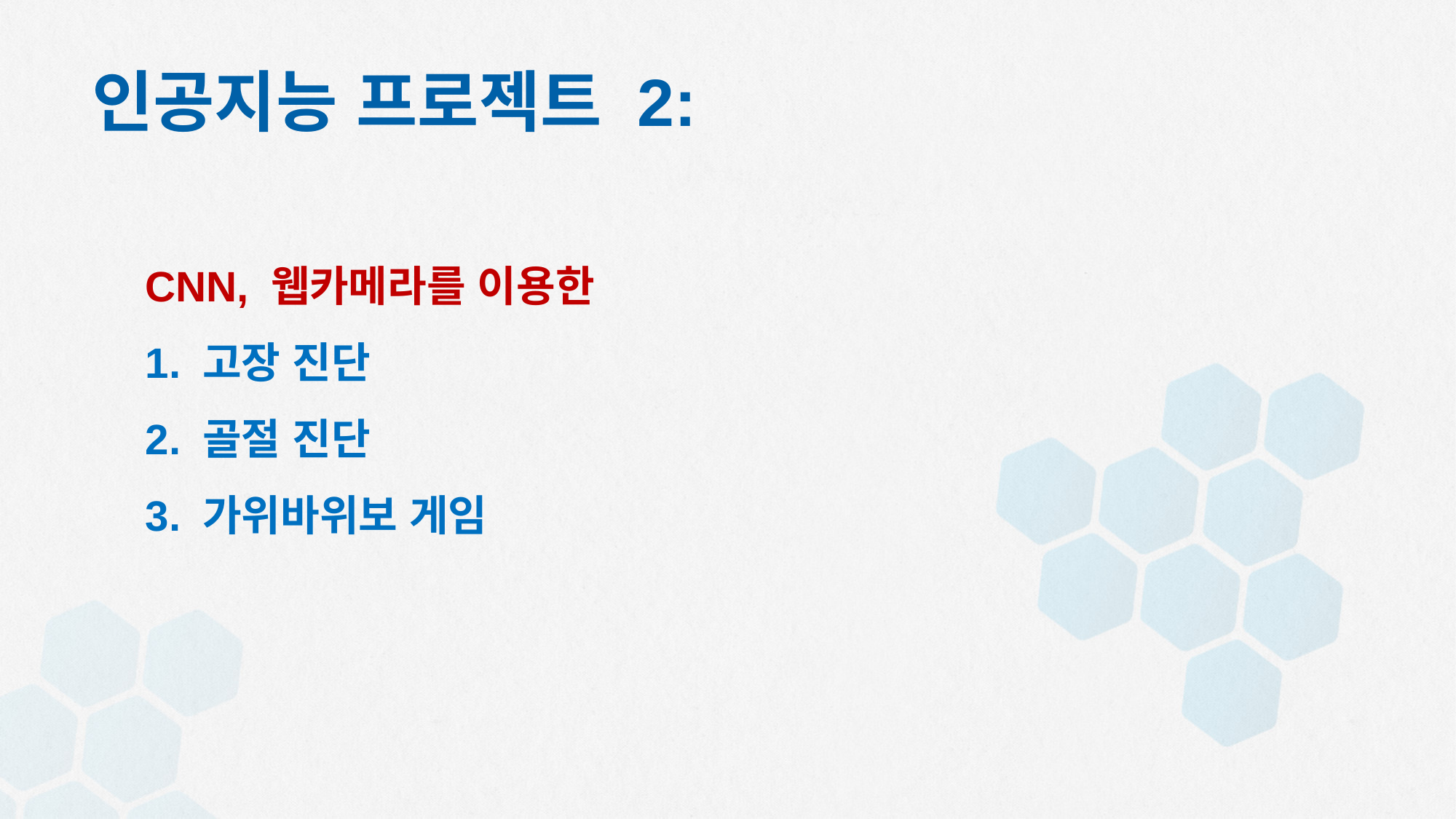

인공지능 프로젝트 2:
CNN, 웹카메라를 이용한
1. 고장 진단
2. 골절 진단
3. 가위바위보 게임